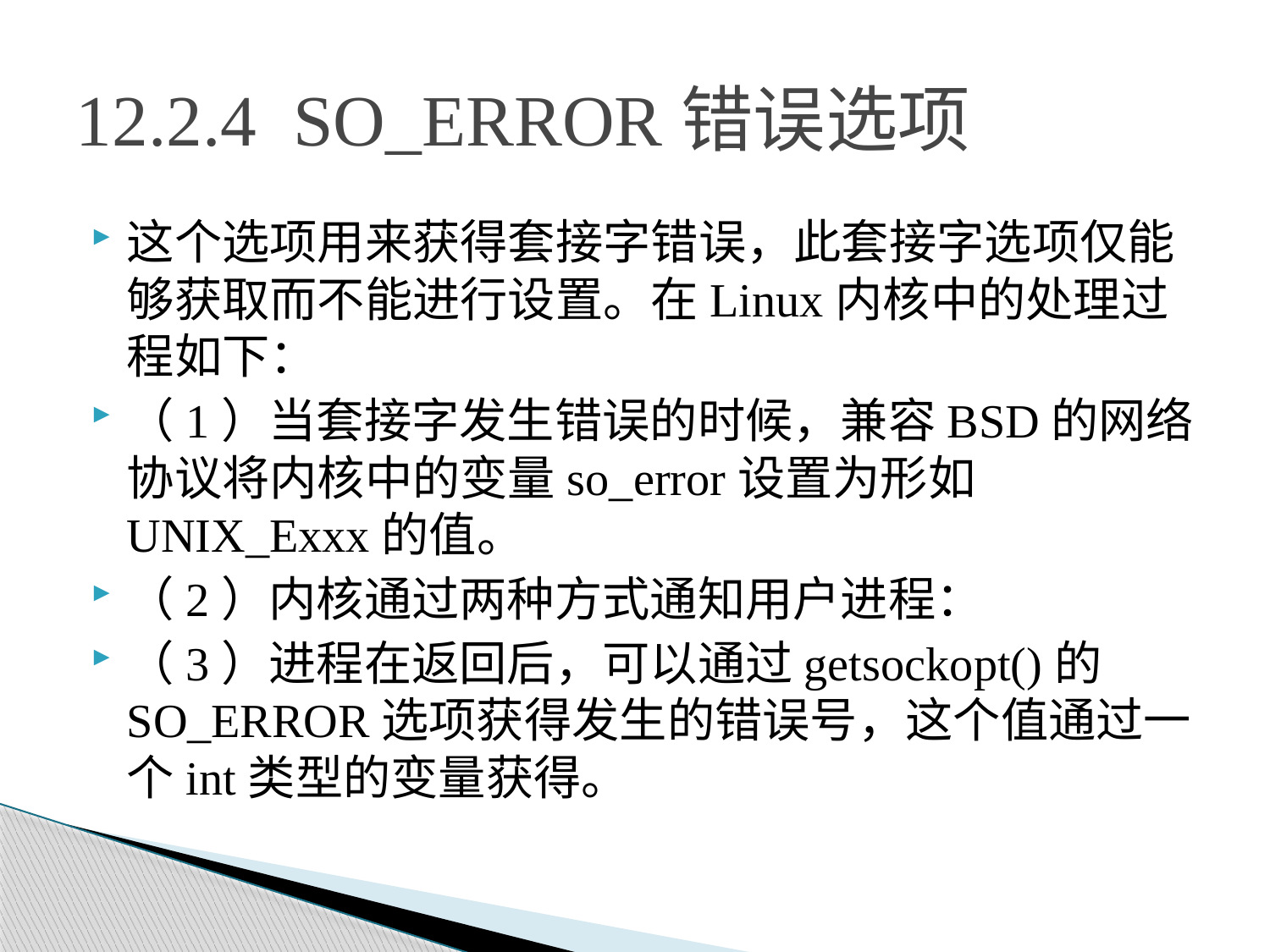

# 12.2.4  SO_ERROR错误选项
这个选项用来获得套接字错误，此套接字选项仅能够获取而不能进行设置。在Linux内核中的处理过程如下：
（1）当套接字发生错误的时候，兼容BSD的网络协议将内核中的变量so_error设置为形如UNIX_Exxx的值。
（2）内核通过两种方式通知用户进程：
（3）进程在返回后，可以通过getsockopt()的SO_ERROR选项获得发生的错误号，这个值通过一个int类型的变量获得。